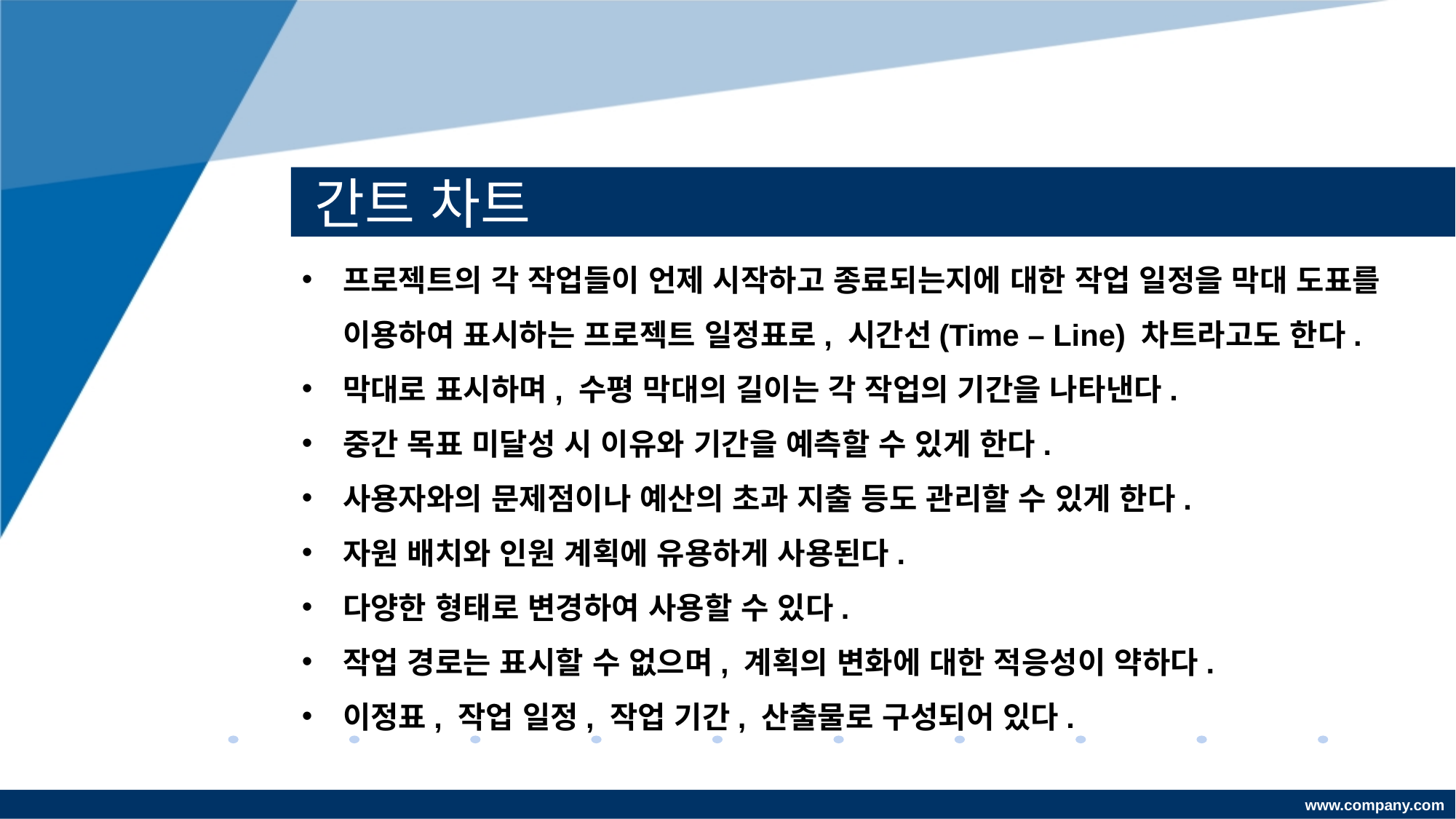

# 간트 차트
프로젝트의 각 작업들이 언제 시작하고 종료되는지에 대한 작업 일정을 막대 도표를 이용하여 표시하는 프로젝트 일정표로, 시간선(Time – Line) 차트라고도 한다.
막대로 표시하며, 수평 막대의 길이는 각 작업의 기간을 나타낸다.
중간 목표 미달성 시 이유와 기간을 예측할 수 있게 한다.
사용자와의 문제점이나 예산의 초과 지출 등도 관리할 수 있게 한다.
자원 배치와 인원 계획에 유용하게 사용된다.
다양한 형태로 변경하여 사용할 수 있다.
작업 경로는 표시할 수 없으며, 계획의 변화에 대한 적응성이 약하다.
이정표, 작업 일정, 작업 기간, 산출물로 구성되어 있다.